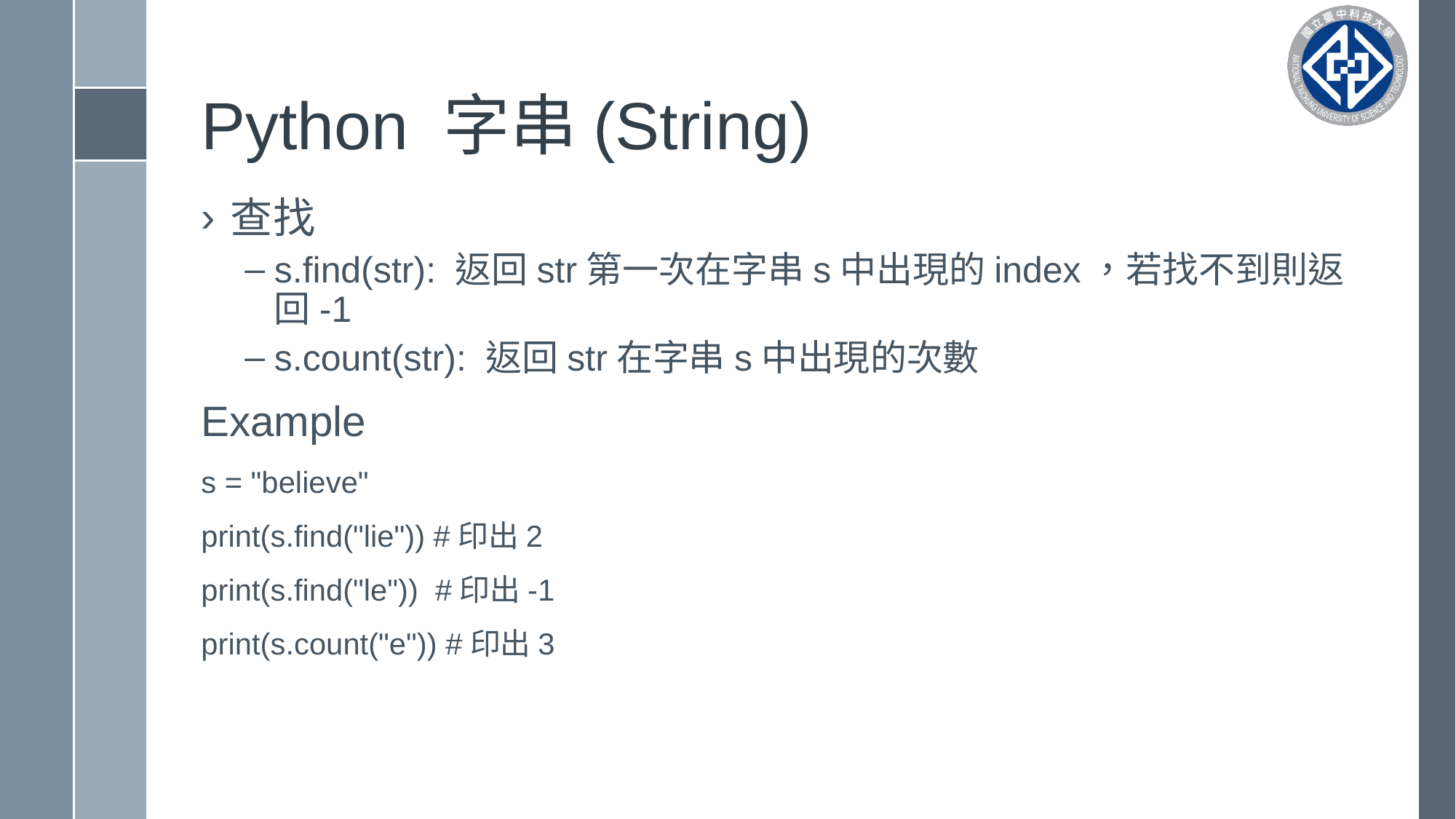

# Python 字串(String)
查找
s.find(str): 返回str第一次在字串s中出現的index，若找不到則返回-1
s.count(str): 返回str在字串s中出現的次數
Example
s = "believe"
print(s.find("lie")) #印出2
print(s.find("le"))  #印出-1
print(s.count("e")) #印出3